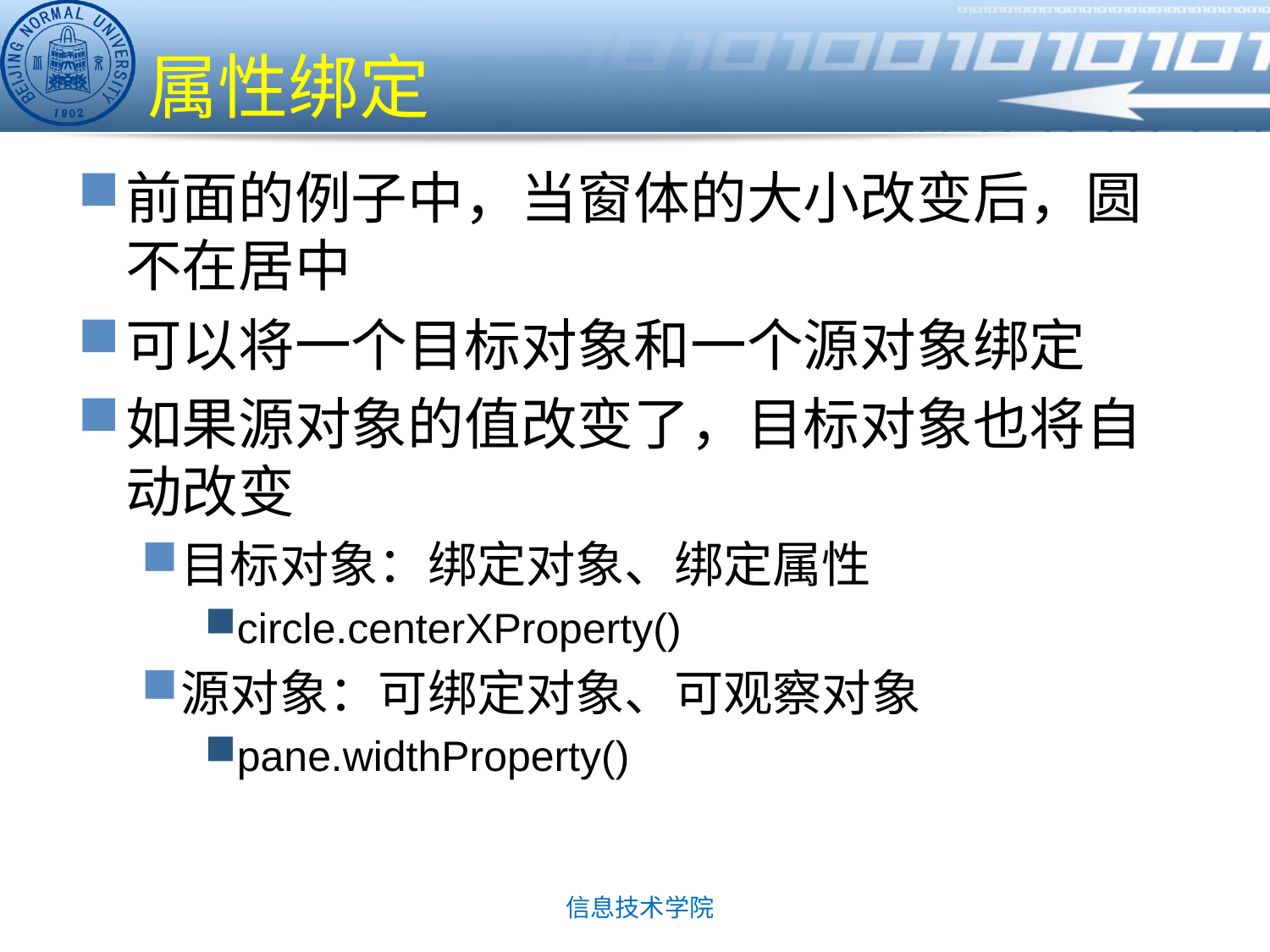

# 属性绑定
前面的例子中，当窗体的大小改变后，圆不在居中
可以将一个目标对象和一个源对象绑定
如果源对象的值改变了，目标对象也将自动改变
目标对象：绑定对象、绑定属性
circle.centerXProperty()
源对象：可绑定对象、可观察对象
pane.widthProperty()
12